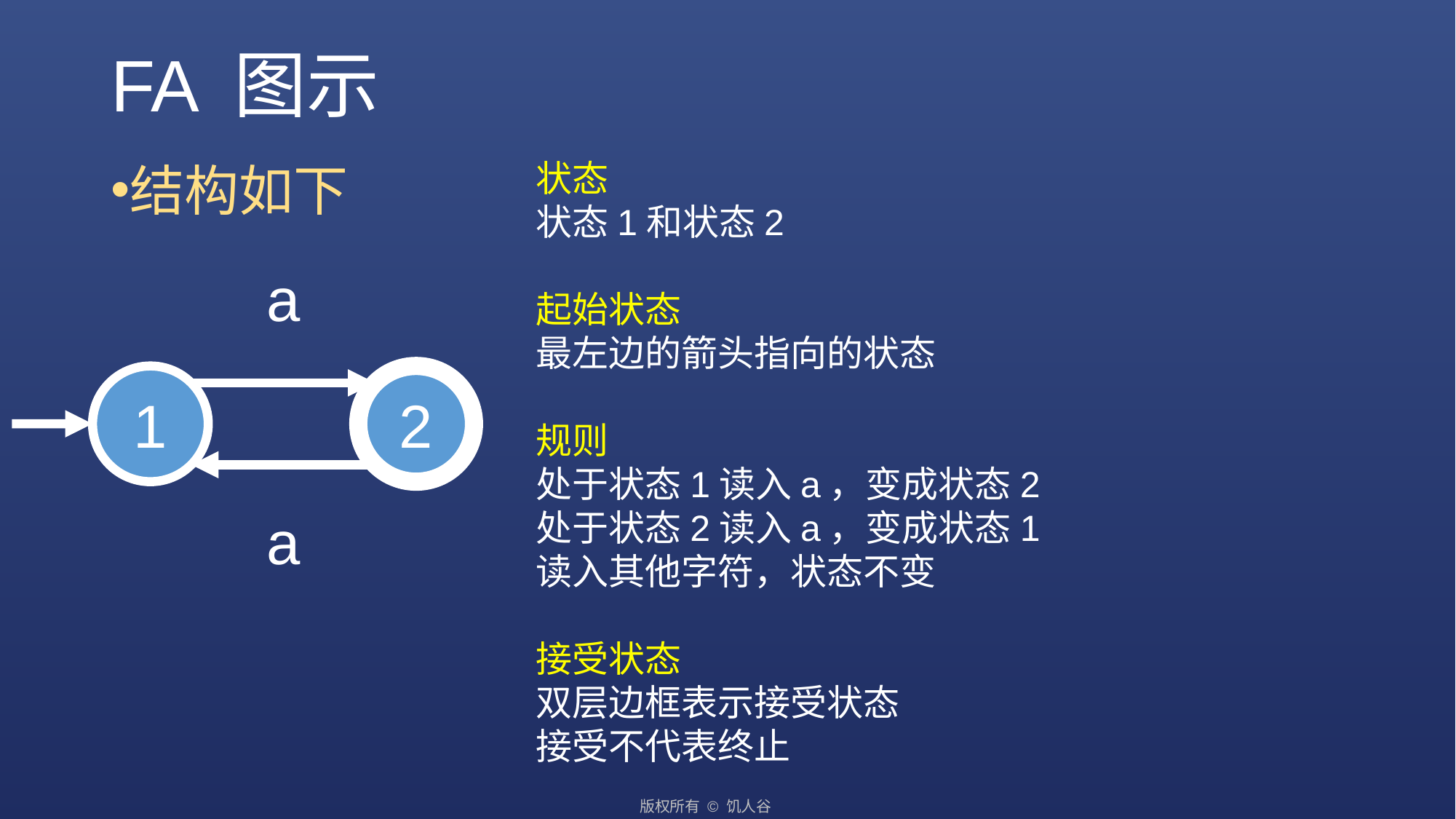

# FA 图示
结构如下
状态
状态1和状态2

起始状态
最左边的箭头指向的状态

规则
处于状态1读入a，变成状态2
处于状态2读入a，变成状态1
读入其他字符，状态不变

接受状态
双层边框表示接受状态
接受不代表终止
a
2
1
a